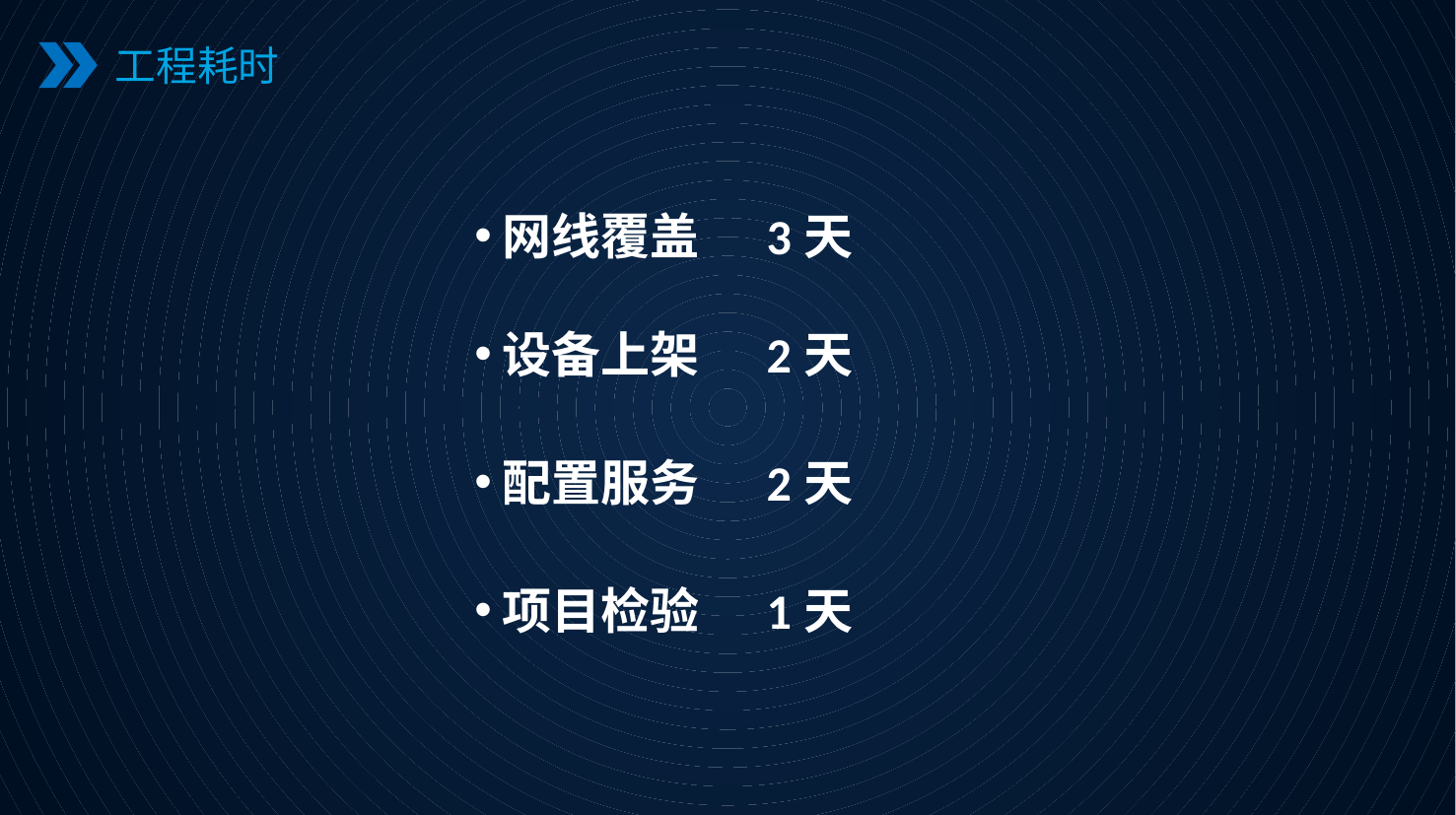

工程耗时

网线覆盖     3天

设备上架     2天

配置服务     2天

项目检验     1天